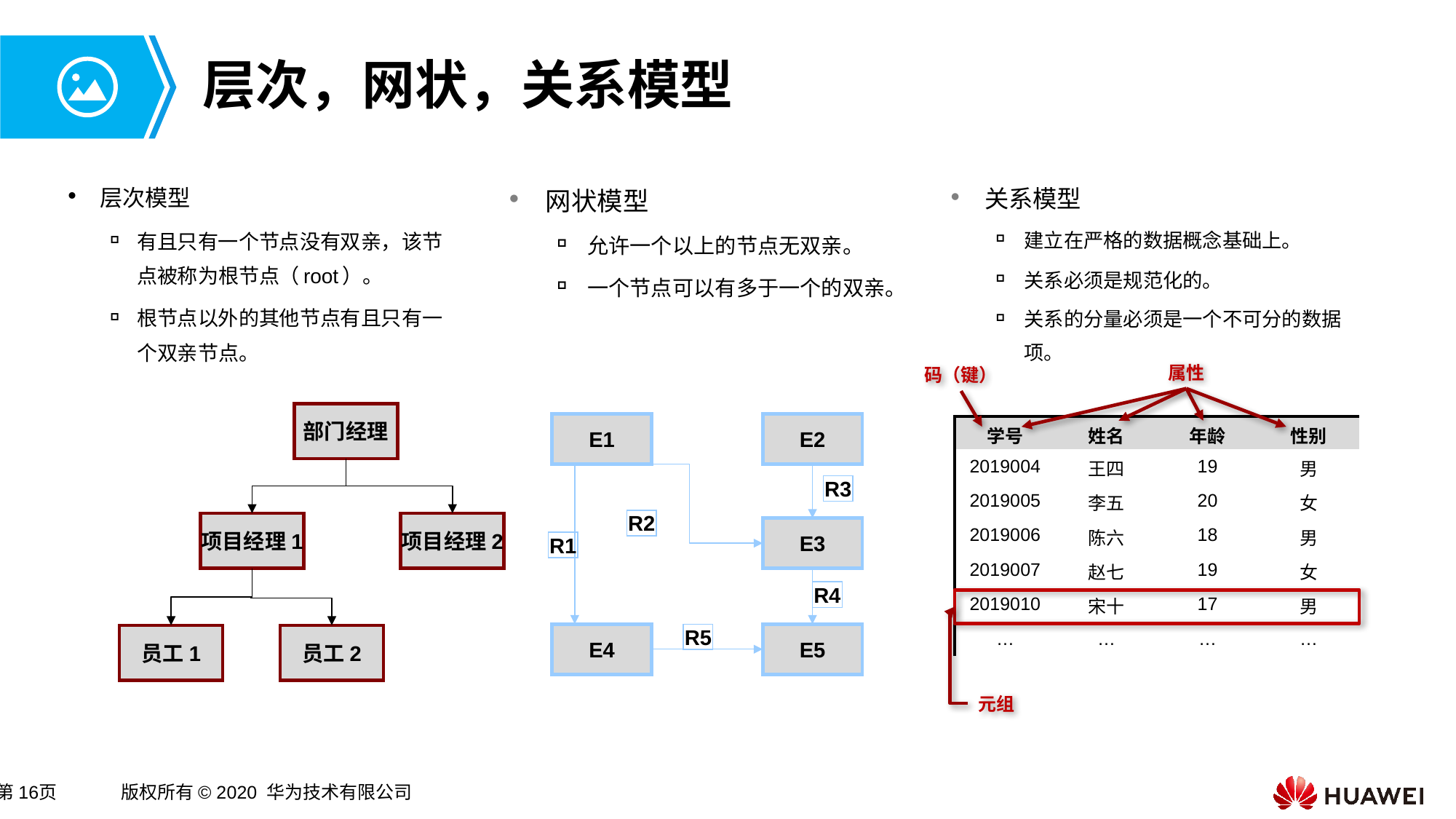

# 层次，网状，关系模型
关系模型
建立在严格的数据概念基础上。
关系必须是规范化的。
关系的分量必须是一个不可分的数据项。

层次模型
有且只有一个节点没有双亲，该节点被称为根节点（root）。
根节点以外的其他节点有且只有一个双亲节点。

网状模型
允许一个以上的节点无双亲。
一个节点可以有多于一个的双亲。

属性
码（键）
部门经理
E1
E2
R3
R2
E3
R1
R4
E4
E5
R5
| 学号 | 姓名 | 年龄 | 性别 |
| --- | --- | --- | --- |
| 2019004 | 王四 | 19 | 男 |
| 2019005 | 李五 | 20 | 女 |
| 2019006 | 陈六 | 18 | 男 |
| 2019007 | 赵七 | 19 | 女 |
| 2019010 | 宋十 | 17 | 男 |
| … | … | … | … |
项目经理1
项目经理2

员工1
员工2
元组